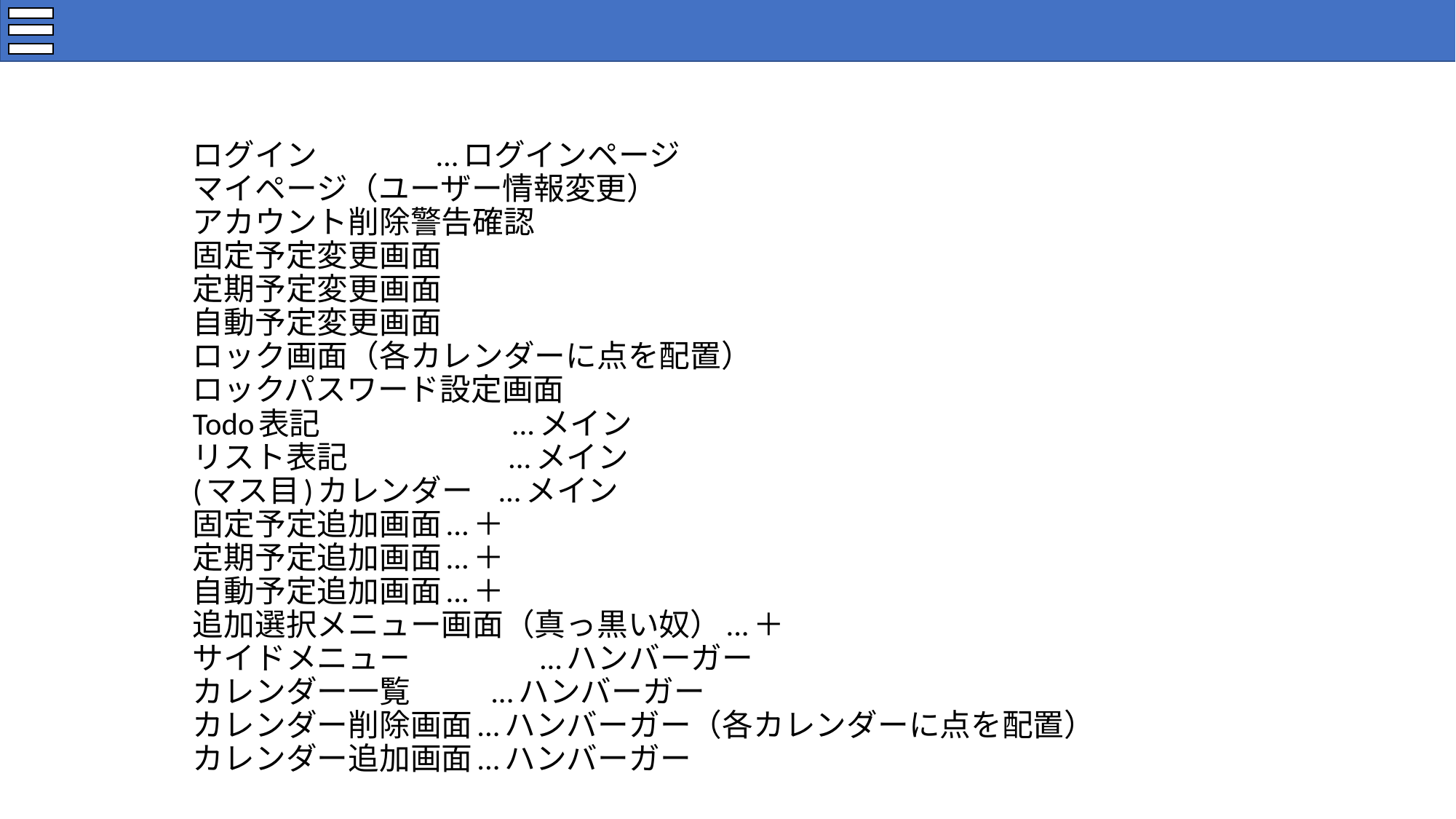

ログイン   　　　...ログインページ
マイページ（ユーザー情報変更）
アカウント削除警告確認
固定予定変更画面
定期予定変更画面
自動予定変更画面
ロック画面（各カレンダーに点を配置）
ロックパスワード設定画面
Todo表記　　　　　　...メイン
リスト表記　　　　　...メイン
(マス目)カレンダー   ...メイン
固定予定追加画面...＋
定期予定追加画面...＋
自動予定追加画面...＋
追加選択メニュー画面（真っ黒い奴）...＋
サイドメニュー　　　　...ハンバーガー
カレンダー一覧　　  ...ハンバーガー
カレンダー削除画面...ハンバーガー（各カレンダーに点を配置）
カレンダー追加画面...ハンバーガー